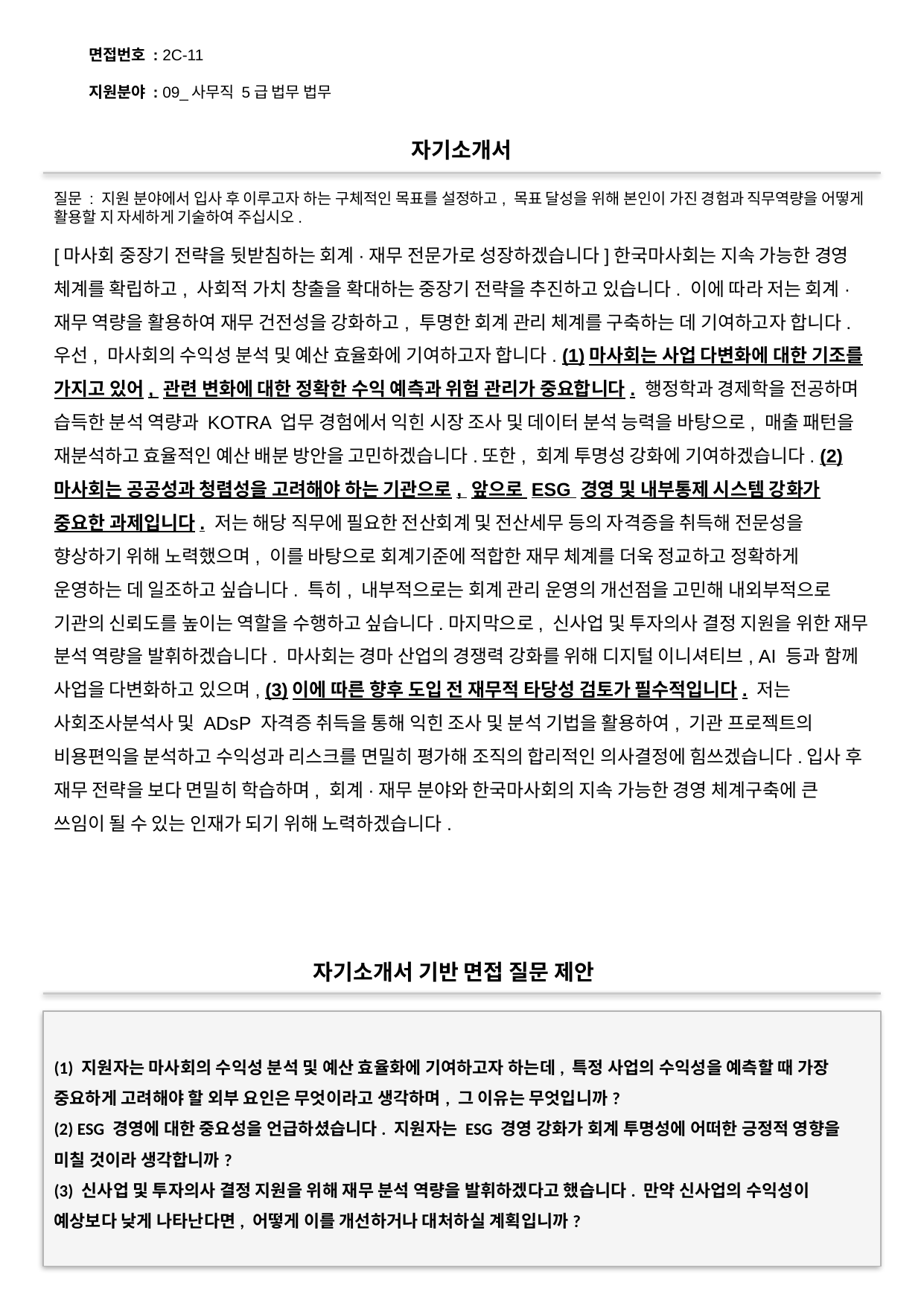

면접번호 : 2C-11

지원분야 : 09_사무직 5급 법무 법무
#

자기소개서

질문 : 지원 분야에서 입사 후 이루고자 하는 구체적인 목표를 설정하고, 목표 달성을 위해 본인이 가진 경험과 직무역량을 어떻게 활용할 지 자세하게 기술하여 주십시오.

[마사회 중장기 전략을 뒷받침하는 회계·재무 전문가로 성장하겠습니다]한국마사회는 지속 가능한 경영 체계를 확립하고, 사회적 가치 창출을 확대하는 중장기 전략을 추진하고 있습니다. 이에 따라 저는 회계·재무 역량을 활용하여 재무 건전성을 강화하고, 투명한 회계 관리 체계를 구축하는 데 기여하고자 합니다.우선, 마사회의 수익성 분석 및 예산 효율화에 기여하고자 합니다. (1)마사회는 사업 다변화에 대한 기조를 가지고 있어, 관련 변화에 대한 정확한 수익 예측과 위험 관리가 중요합니다. 행정학과 경제학을 전공하며 습득한 분석 역량과 KOTRA 업무 경험에서 익힌 시장 조사 및 데이터 분석 능력을 바탕으로, 매출 패턴을 재분석하고 효율적인 예산 배분 방안을 고민하겠습니다.또한, 회계 투명성 강화에 기여하겠습니다. (2)마사회는 공공성과 청렴성을 고려해야 하는 기관으로, 앞으로 ESG 경영 및 내부통제 시스템 강화가 중요한 과제입니다. 저는 해당 직무에 필요한 전산회계 및 전산세무 등의 자격증을 취득해 전문성을 향상하기 위해 노력했으며, 이를 바탕으로 회계기준에 적합한 재무 체계를 더욱 정교하고 정확하게 운영하는 데 일조하고 싶습니다. 특히, 내부적으로는 회계 관리 운영의 개선점을 고민해 내외부적으로 기관의 신뢰도를 높이는 역할을 수행하고 싶습니다.마지막으로, 신사업 및 투자의사 결정 지원을 위한 재무 분석 역량을 발휘하겠습니다. 마사회는 경마 산업의 경쟁력 강화를 위해 디지털 이니셔티브, AI 등과 함께 사업을 다변화하고 있으며, (3)이에 따른 향후 도입 전 재무적 타당성 검토가 필수적입니다. 저는 사회조사분석사 및 ADsP 자격증 취득을 통해 익힌 조사 및 분석 기법을 활용하여, 기관 프로젝트의 비용편익을 분석하고 수익성과 리스크를 면밀히 평가해 조직의 합리적인 의사결정에 힘쓰겠습니다.입사 후 재무 전략을 보다 면밀히 학습하며, 회계·재무 분야와 한국마사회의 지속 가능한 경영 체계구축에 큰 쓰임이 될 수 있는 인재가 되기 위해 노력하겠습니다.

자기소개서 기반 면접 질문 제안

(1) 지원자는 마사회의 수익성 분석 및 예산 효율화에 기여하고자 하는데, 특정 사업의 수익성을 예측할 때 가장 중요하게 고려해야 할 외부 요인은 무엇이라고 생각하며, 그 이유는 무엇입니까?
(2) ESG 경영에 대한 중요성을 언급하셨습니다. 지원자는 ESG 경영 강화가 회계 투명성에 어떠한 긍정적 영향을 미칠 것이라 생각합니까?
(3) 신사업 및 투자의사 결정 지원을 위해 재무 분석 역량을 발휘하겠다고 했습니다. 만약 신사업의 수익성이 예상보다 낮게 나타난다면, 어떻게 이를 개선하거나 대처하실 계획입니까?